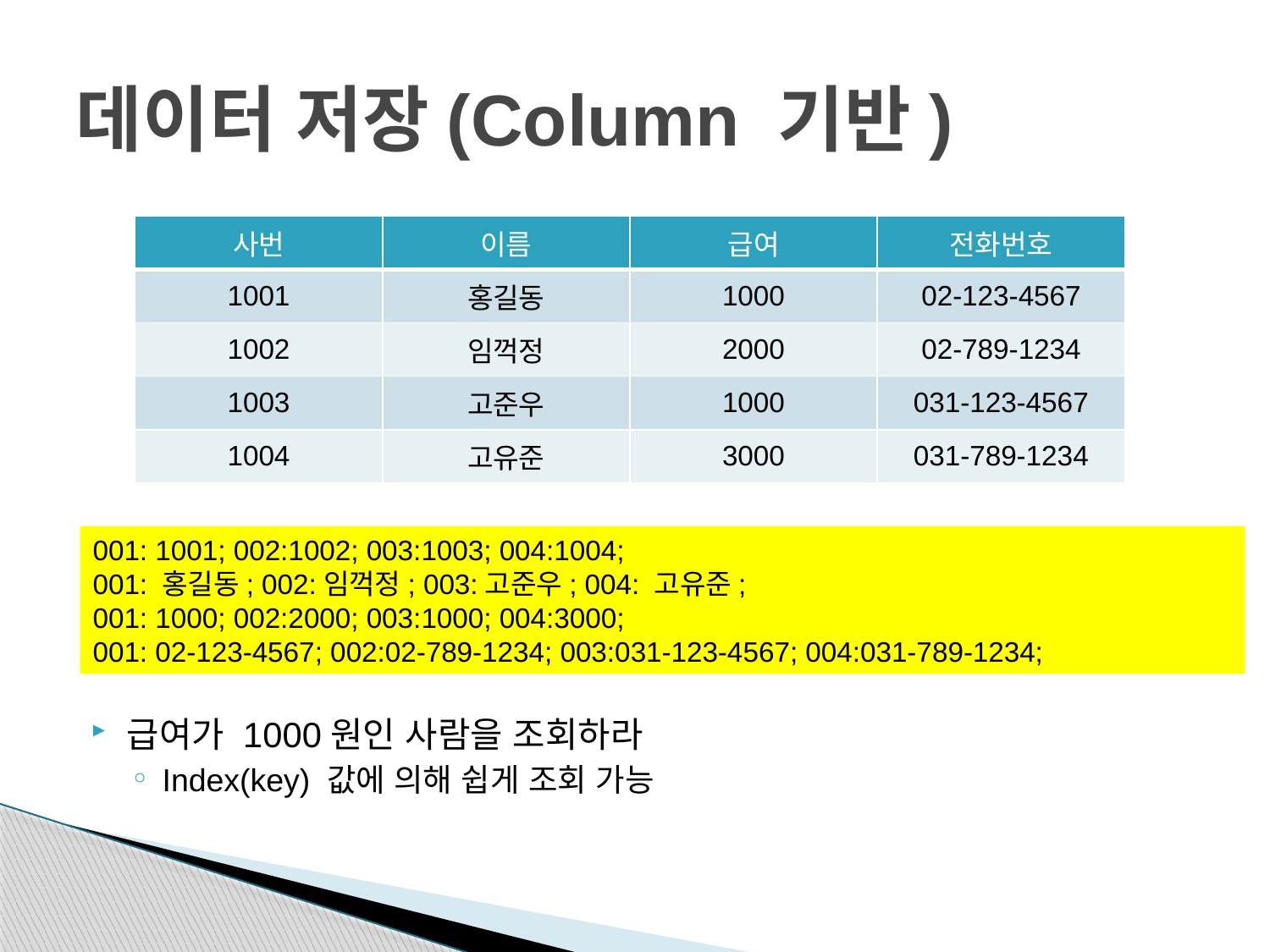

# 데이터 저장(Column 기반)
| 사번 | 이름 | 급여 | 전화번호 |
| --- | --- | --- | --- |
| 1001 | 홍길동 | 1000 | 02-123-4567 |
| 1002 | 임꺽정 | 2000 | 02-789-1234 |
| 1003 | 고준우 | 1000 | 031-123-4567 |
| 1004 | 고유준 | 3000 | 031-789-1234 |
001: 1001; 002:1002; 003:1003; 004:1004;
001: 홍길동; 002:임꺽정; 003:고준우; 004: 고유준;
001: 1000; 002:2000; 003:1000; 004:3000;
001: 02-123-4567; 002:02-789-1234; 003:031-123-4567; 004:031-789-1234;
급여가 1000원인 사람을 조회하라
Index(key) 값에 의해 쉽게 조회 가능